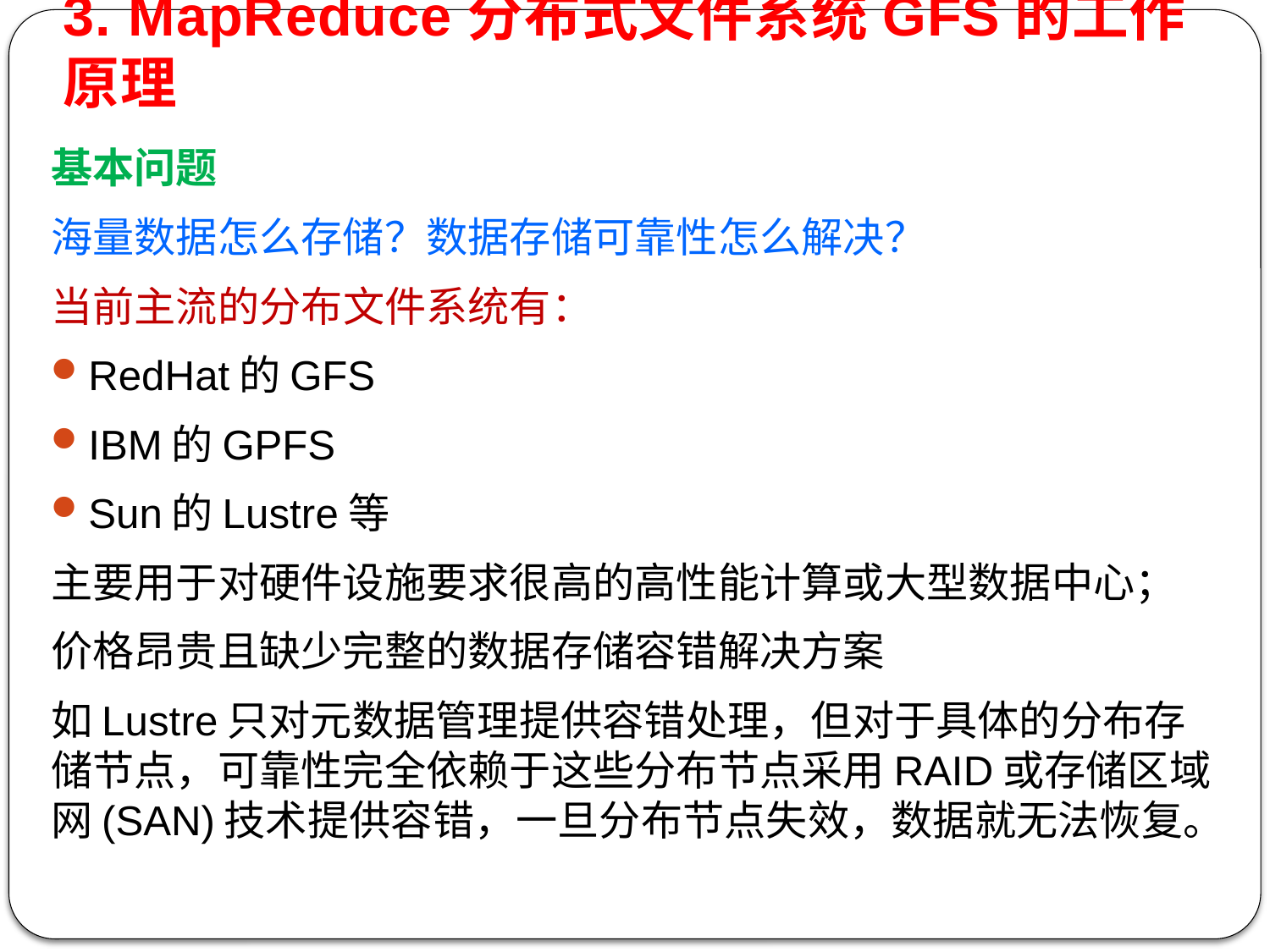

# 3. MapReduce分布式文件系统GFS的工作原理
基本问题
海量数据怎么存储？数据存储可靠性怎么解决？
当前主流的分布文件系统有：
RedHat的GFS
IBM的GPFS
Sun的Lustre等
主要用于对硬件设施要求很高的高性能计算或大型数据中心；
价格昂贵且缺少完整的数据存储容错解决方案
如Lustre只对元数据管理提供容错处理，但对于具体的分布存储节点，可靠性完全依赖于这些分布节点采用RAID或存储区域网(SAN)技术提供容错，一旦分布节点失效，数据就无法恢复。